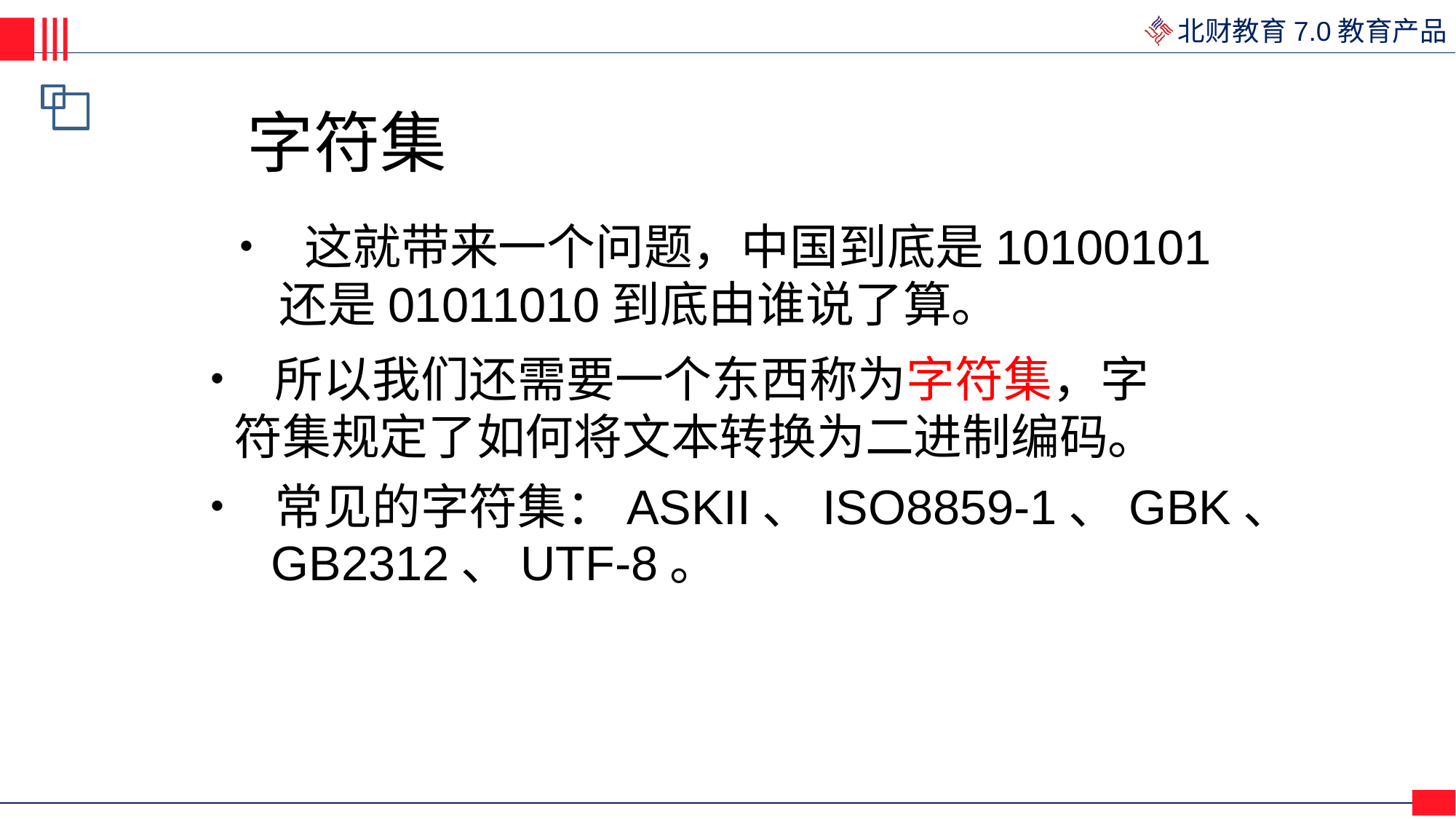

字符集
•  这就带来一个问题，中国到底是10100101
还是01011010到底由谁说了算。
•  所以我们还需要一个东西称为字符集，字
	符集规定了如何将文本转换为二进制编码。
•  常见的字符集：ASKII、ISO8859-1、GBK、
GB2312、UTF-8。